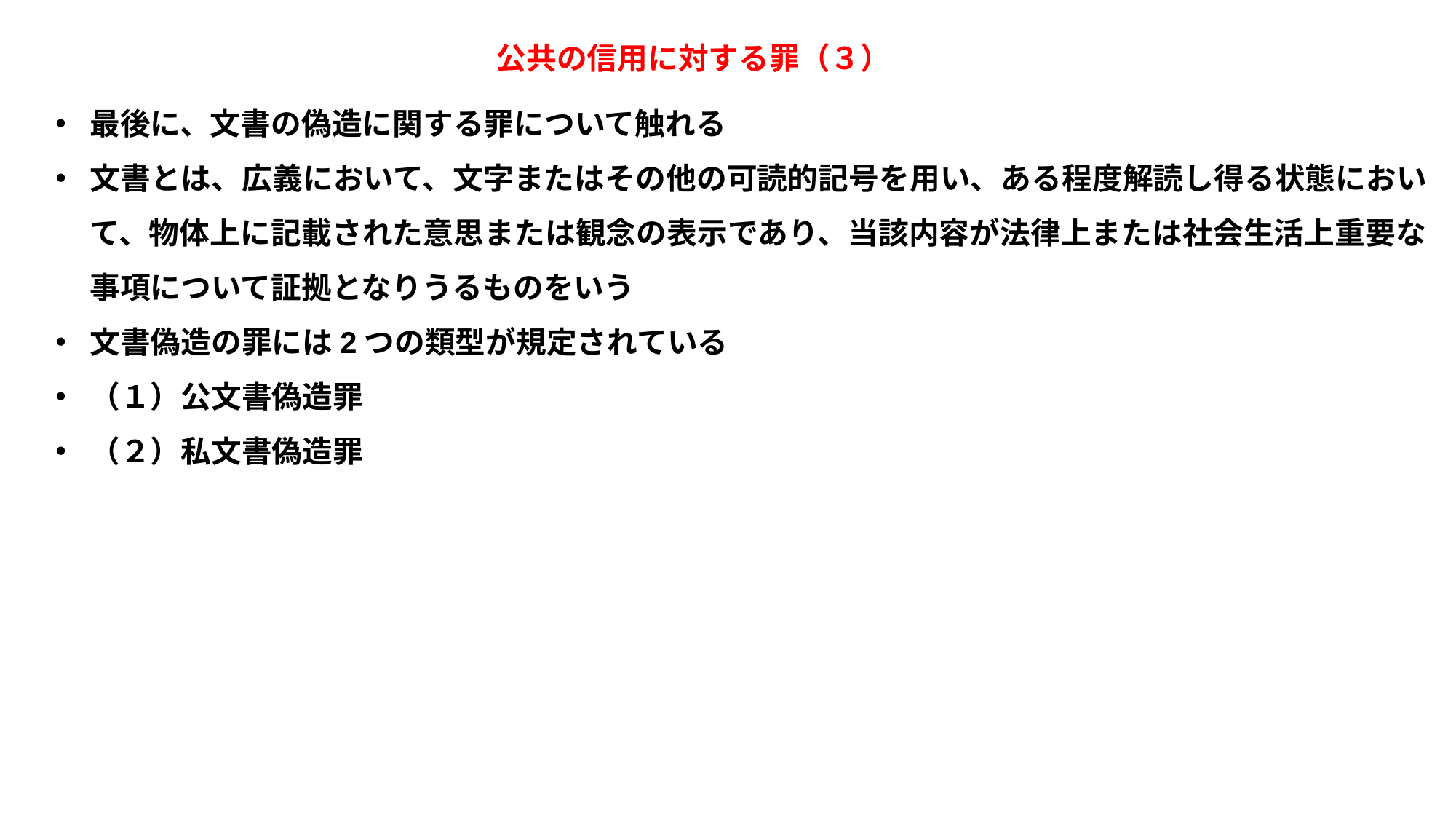

公共の信用に対する罪（３）
最後に、文書の偽造に関する罪について触れる
文書とは、広義において、文字またはその他の可読的記号を用い、ある程度解読し得る状態において、物体上に記載された意思または観念の表示であり、当該内容が法律上または社会生活上重要な事項について証拠となりうるものをいう
文書偽造の罪には2つの類型が規定されている
（１）公文書偽造罪
（２）私文書偽造罪